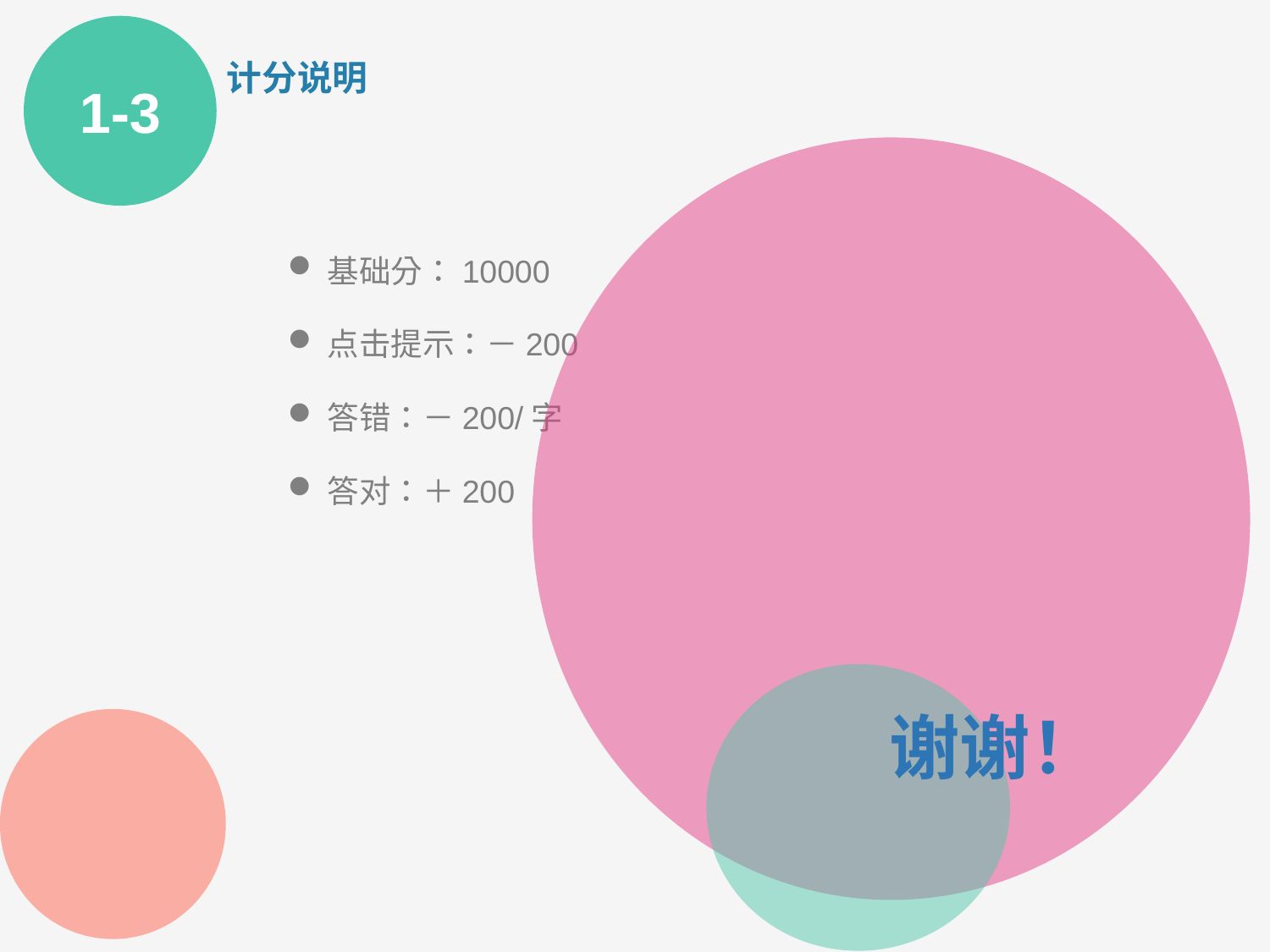

1-3
计分说明

基础分：10000
点击提示：－200
答错：－200/字
答对：＋200

谢谢！